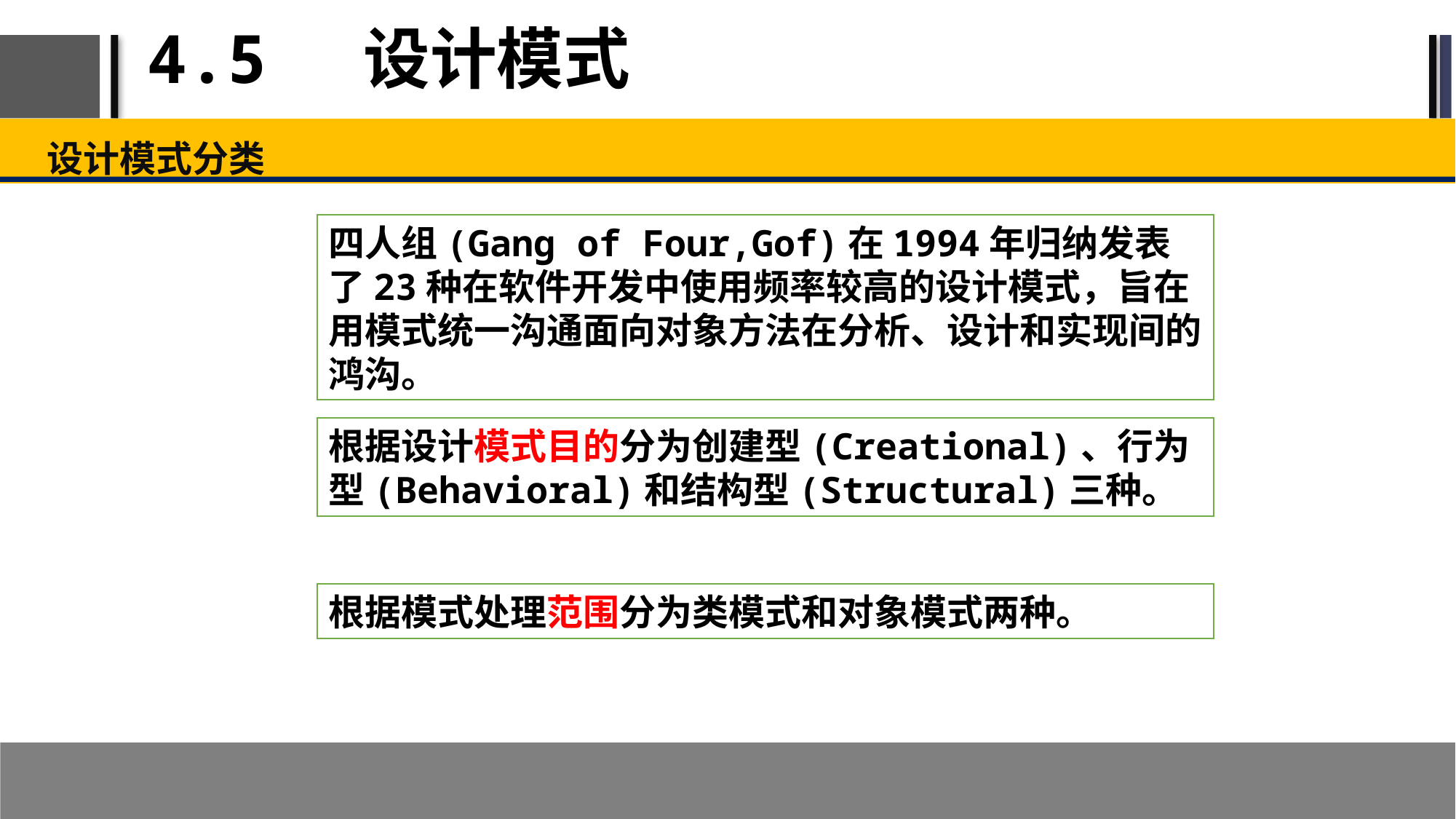

# 4.5  设计模式

设计模式分类

四人组(Gang of Four,Gof)在1994年归纳发表了23种在软件开发中使用频率较高的设计模式，旨在用模式统一沟通面向对象方法在分析、设计和实现间的鸿沟。
根据设计模式目的分为创建型(Creational)、行为型(Behavioral)和结构型(Structural)三种。
根据模式处理范围分为类模式和对象模式两种。